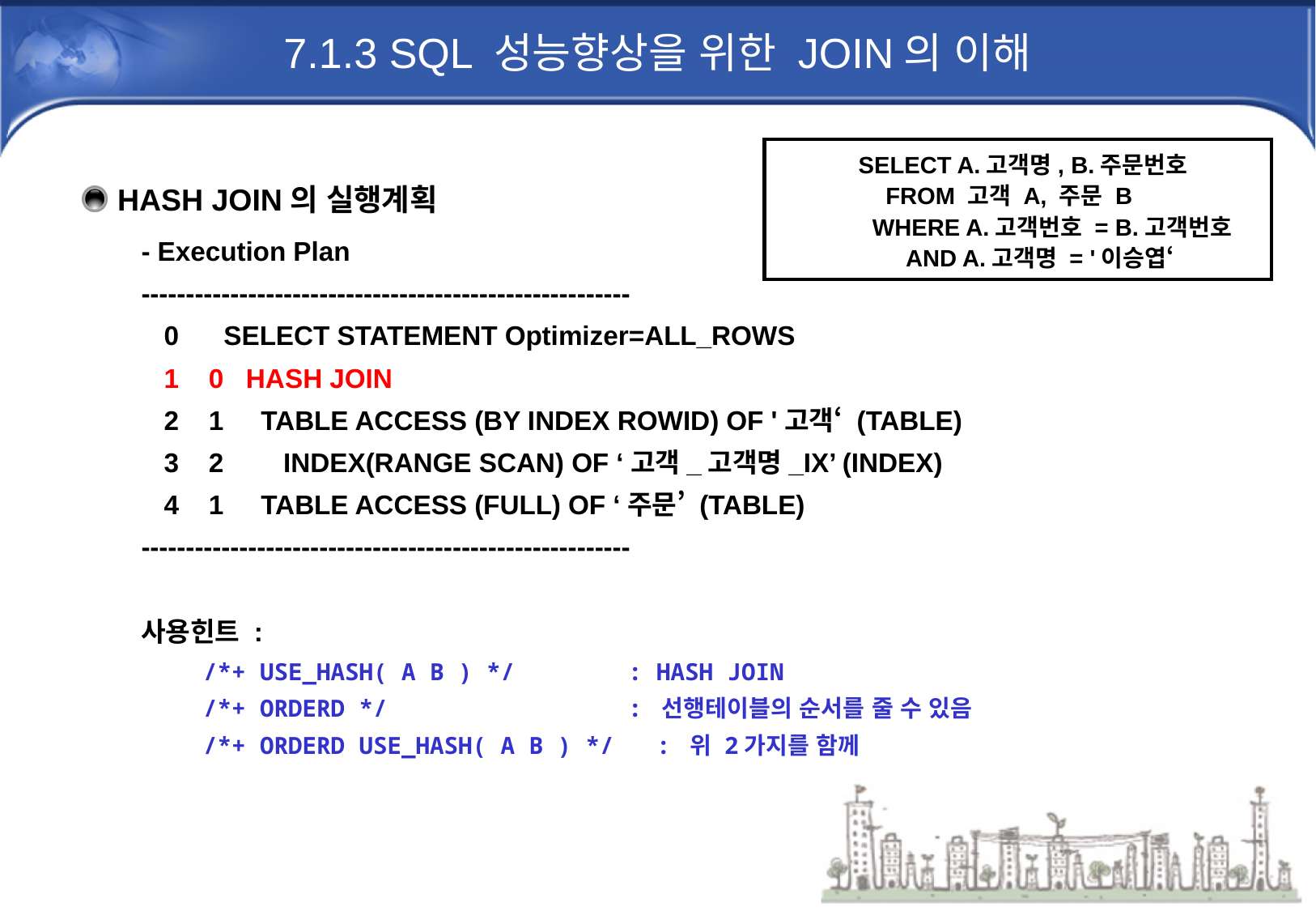

# 7.1.3 SQL 성능향상을 위한 JOIN의 이해
             SELECT A.고객명, B.주문번호
        FROM 고객 A, 주문 B
      WHERE A.고객번호 = B.고객번호
           AND A.고객명 = '이승엽‘
HASH JOIN의 실행계획
- Execution Plan
-------------------------------------------------------
   0      SELECT STATEMENT Optimizer=ALL_ROWS
   1    0   HASH JOIN
   2    1     TABLE ACCESS (BY INDEX ROWID) OF '고객‘ (TABLE)
   3    2        INDEX(RANGE SCAN) OF ‘고객_고객명_IX’ (INDEX)
   4    1     TABLE ACCESS (FULL) OF ‘주문’ (TABLE)
-------------------------------------------------------

사용힌트 :
/*+ USE_HASH( A B ) */        : HASH JOIN
/*+ ORDERD */                 : 선행테이블의 순서를 줄 수 있음
/*+ ORDERD USE_HASH( A B ) */   : 위 2가지를 함께